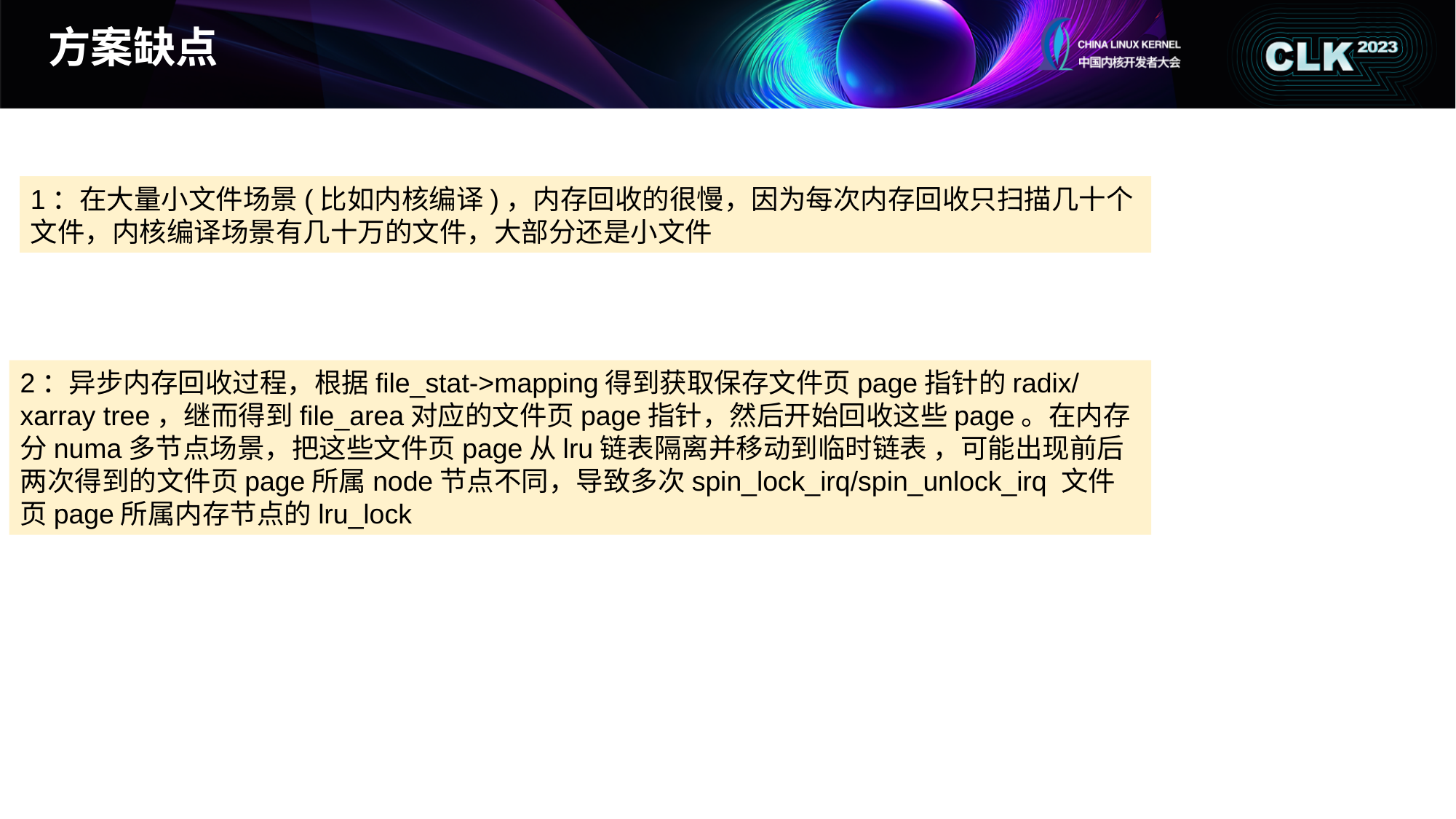

# 方案缺点
1：在大量小文件场景(比如内核编译)，内存回收的很慢，因为每次内存回收只扫描几十个文件，内核编译场景有几十万的文件，大部分还是小文件
2：异步内存回收过程，根据file_stat->mapping得到获取保存文件页page指针的radix/xarray tree，继而得到file_area对应的文件页page指针，然后开始回收这些page。在内存分numa多节点场景，把这些文件页page从lru链表隔离并移动到临时链表 ，可能出现前后两次得到的文件页page所属node节点不同，导致多次spin_lock_irq/spin_unlock_irq 文件页page所属内存节点的lru_lock